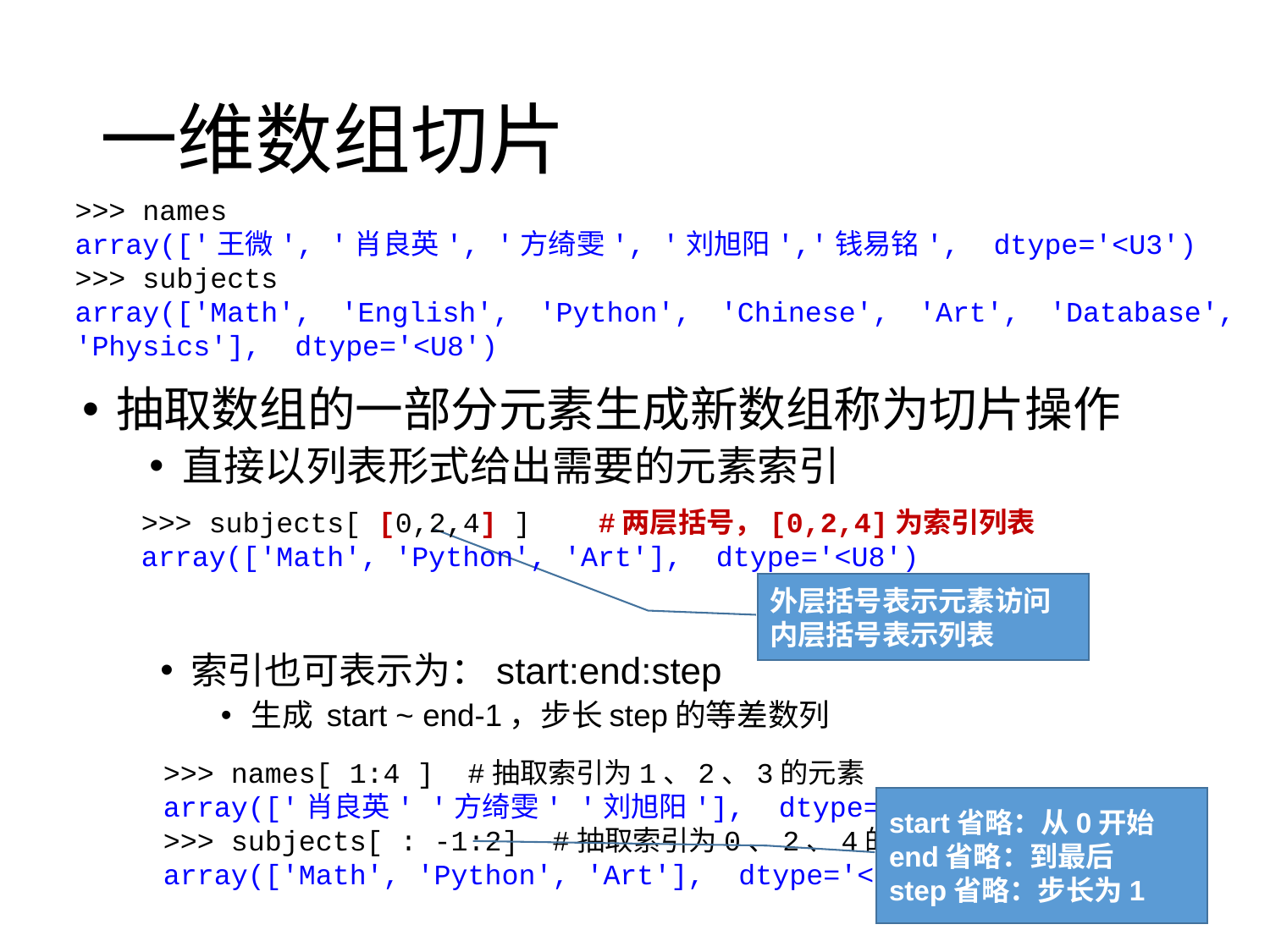

# 一维数组切片
>>> names
array(['王微', '肖良英', '方绮雯', '刘旭阳','钱易铭',  dtype='<U3')
>>> subjects
array(['Math', 'English', 'Python', 'Chinese', 'Art', 'Database', 'Physics'],  dtype='<U8')
抽取数组的一部分元素生成新数组称为切片操作
直接以列表形式给出需要的元素索引
>>> subjects[ [0,2,4] ]    #两层括号，[0,2,4]为索引列表
array(['Math', 'Python', 'Art'],  dtype='<U8')
外层括号表示元素访问
内层括号表示列表
索引也可表示为：start:end:step
生成 start ~ end-1，步长step的等差数列
>>> names[ 1:4 ]  #抽取索引为1、2、3的元素
array(['肖良英' '方绮雯' '刘旭阳'],  dtype='<U3')
>>> subjects[ : -1:2]  #抽取索引为0、2、4的元素
array(['Math', 'Python', 'Art'],  dtype='<U8')
start省略：从0开始
end省略：到最后
step省略：步长为1